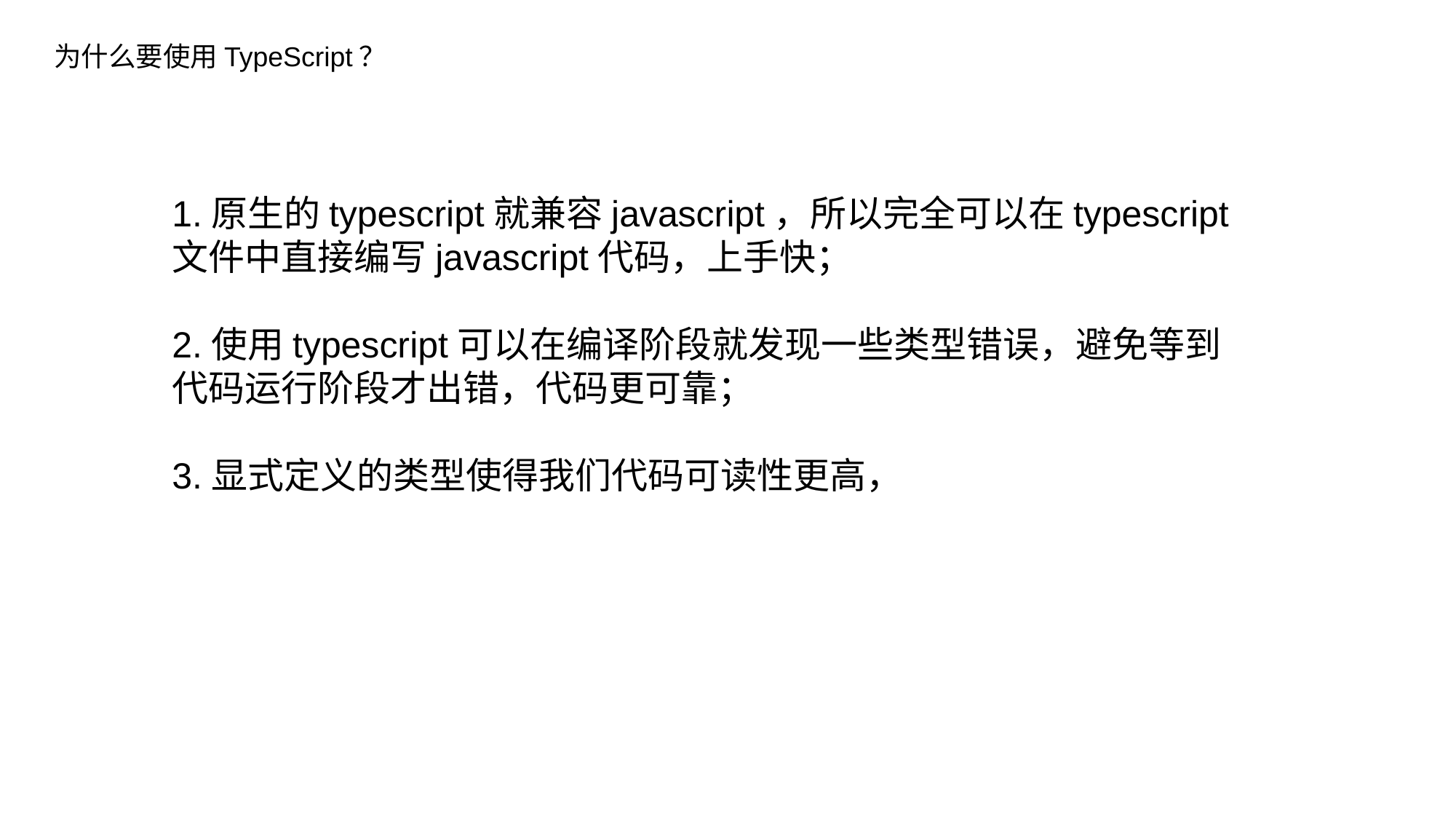

为什么要使用TypeScript？
1.原生的typescript就兼容javascript，所以完全可以在typescript文件中直接编写javascript代码，上手快；

2.使用typescript可以在编译阶段就发现一些类型错误，避免等到代码运行阶段才出错，代码更可靠；

3.显式定义的类型使得我们代码可读性更高，